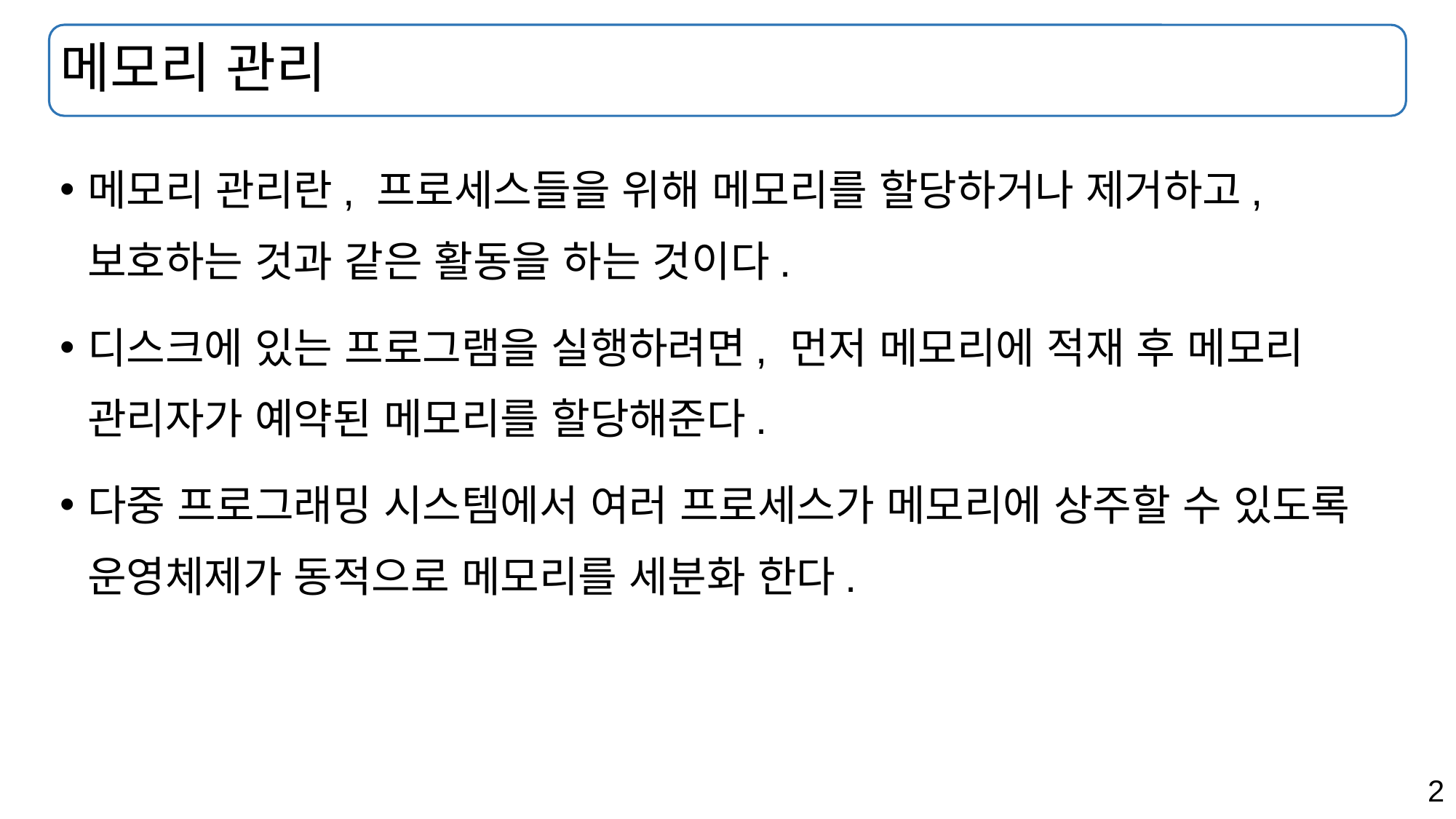

# 메모리 관리
메모리 관리란, 프로세스들을 위해 메모리를 할당하거나 제거하고, 보호하는 것과 같은 활동을 하는 것이다.
디스크에 있는 프로그램을 실행하려면, 먼저 메모리에 적재 후 메모리 관리자가 예약된 메모리를 할당해준다.
다중 프로그래밍 시스템에서 여러 프로세스가 메모리에 상주할 수 있도록 운영체제가 동적으로 메모리를 세분화 한다.